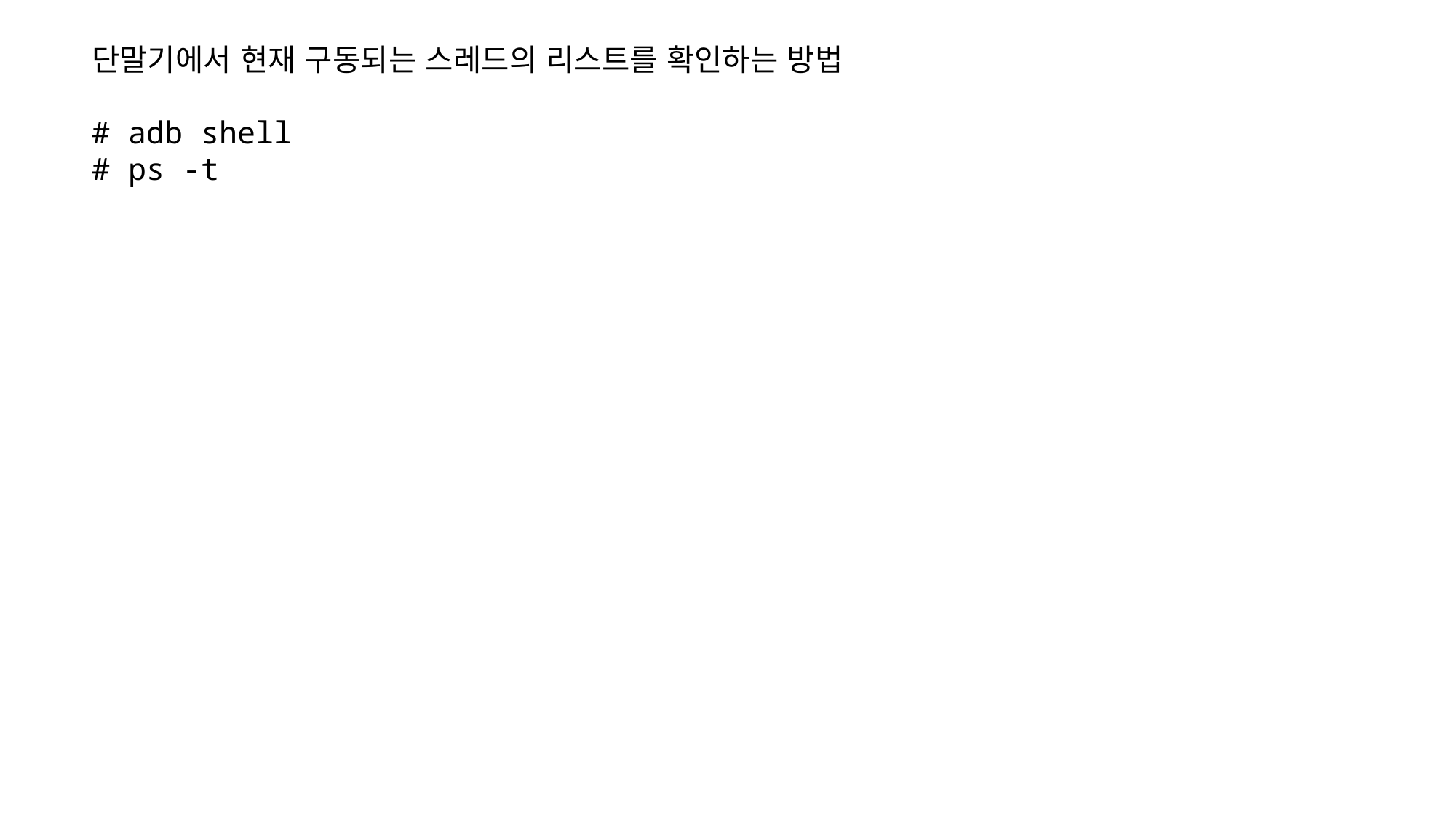

단말기에서 현재 구동되는 스레드의 리스트를 확인하는 방법

# adb shell
# ps -t